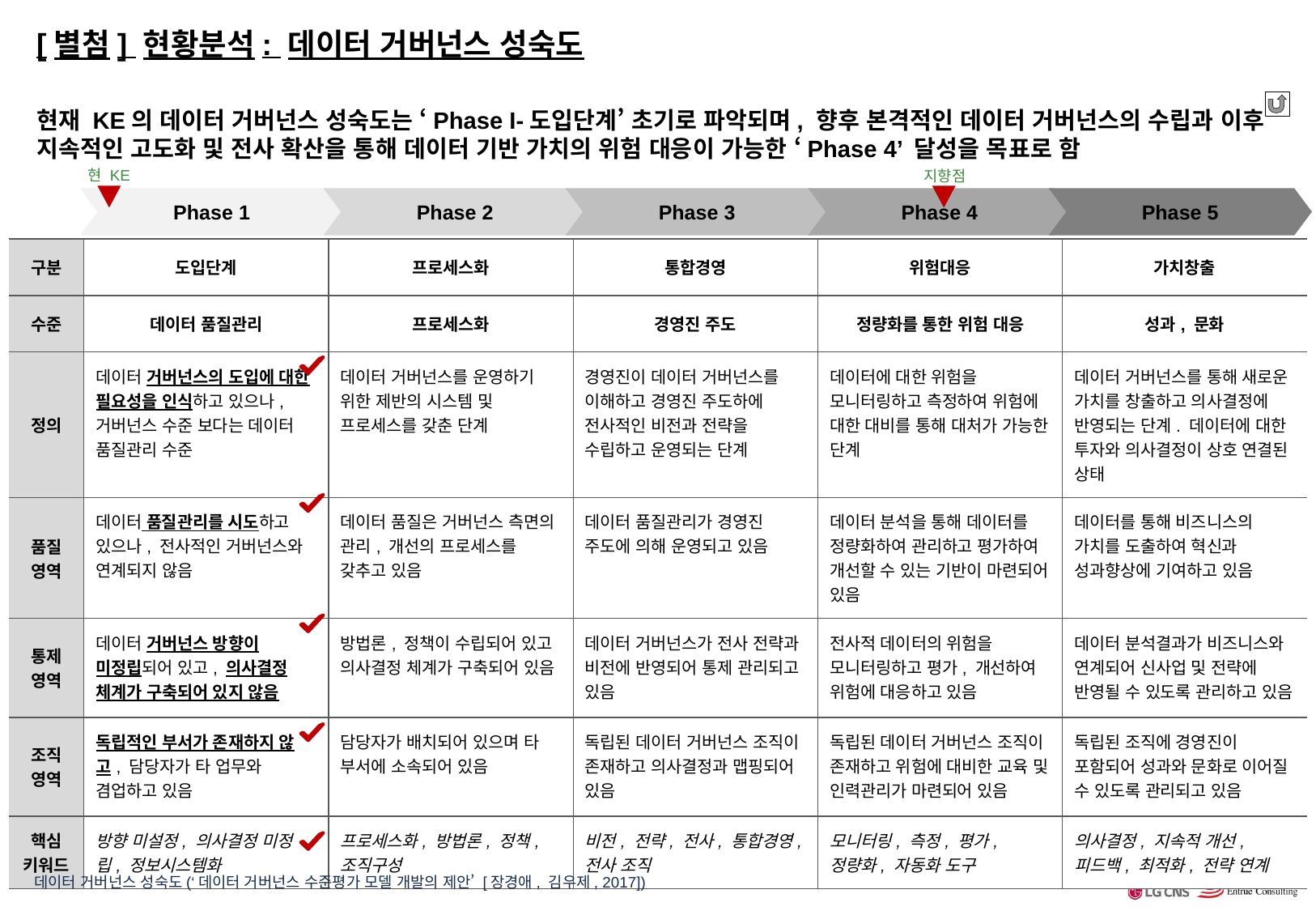

# [별첨] 현황분석: 데이터 거버넌스 성숙도

현재 KE의 데이터 거버넌스 성숙도는 ‘Phase I-도입단계’ 초기로 파악되며, 향후 본격적인 데이터 거버넌스의 수립과 이후 지속적인 고도화 및 전사 확산을 통해 데이터 기반 가치의 위험 대응이 가능한 ‘Phase 4’ 달성을 목표로 함
현 KE

지향점

Phase 1
Phase 2
Phase 3
Phase 4
Phase 5
| 구분 | 도입단계 | 프로세스화 | 통합경영 | 위험대응 | 가치창출 |
| --- | --- | --- | --- | --- | --- |
| 수준 | 데이터 품질관리 | 프로세스화 | 경영진 주도 | 정량화를 통한 위험 대응 | 성과, 문화 |
| 정의 | 데이터 거버넌스의 도입에 대한 필요성을 인식하고 있으나, 거버넌스 수준 보다는 데이터 품질관리 수준 | 데이터 거버넌스를 운영하기 위한 제반의 시스템 및 프로세스를 갖춘 단계 | 경영진이 데이터 거버넌스를 이해하고 경영진 주도하에 전사적인 비전과 전략을 수립하고 운영되는 단계 | 데이터에 대한 위험을 모니터링하고 측정하여 위험에 대한 대비를 통해 대처가 가능한 단계 | 데이터 거버넌스를 통해 새로운 가치를 창출하고 의사결정에 반영되는 단계. 데이터에 대한 투자와 의사결정이 상호 연결된 상태 |
| 품질 영역 | 데이터 품질관리를 시도하고 있으나, 전사적인 거버넌스와 연계되지 않음 | 데이터 품질은 거버넌스 측면의 관리, 개선의 프로세스를 갖추고 있음 | 데이터 품질관리가 경영진 주도에 의해 운영되고 있음 | 데이터 분석을 통해 데이터를 정량화하여 관리하고 평가하여 개선할 수 있는 기반이 마련되어 있음 | 데이터를 통해 비즈니스의 가치를 도출하여 혁신과 성과향상에 기여하고 있음 |
| 통제 영역 | 데이터 거버넌스 방향이 미정립되어 있고, 의사결정 체계가 구축되어 있지 않음 | 방법론, 정책이 수립되어 있고 의사결정 체계가 구축되어 있음 | 데이터 거버넌스가 전사 전략과 비전에 반영되어 통제 관리되고 있음 | 전사적 데이터의 위험을 모니터링하고 평가, 개선하여 위험에 대응하고 있음 | 데이터 분석결과가 비즈니스와 연계되어 신사업 및 전략에 반영될 수 있도록 관리하고 있음 |
| 조직 영역 | 독립적인 부서가 존재하지 않고, 담당자가 타 업무와 겸업하고 있음 | 담당자가 배치되어 있으며 타 부서에 소속되어 있음 | 독립된 데이터 거버넌스 조직이 존재하고 의사결정과 맵핑되어 있음 | 독립된 데이터 거버넌스 조직이 존재하고 위험에 대비한 교육 및 인력관리가 마련되어 있음 | 독립된 조직에 경영진이 포함되어 성과와 문화로 이어질 수 있도록 관리되고 있음 |
| 핵심 키워드 | 방향 미설정, 의사결정 미정립, 정보시스템화 | 프로세스화, 방법론, 정책, 조직구성 | 비전, 전략, 전사, 통합경영, 전사 조직 | 모니터링, 측정, 평가, 정량화, 자동화 도구 | 의사결정, 지속적 개선, 피드백, 최적화, 전략 연계 |

 데이터 거버넌스 성숙도(‘데이터 거버넌스 수준평가 모델 개발의 제안’ [장경애, 김우제, 2017])